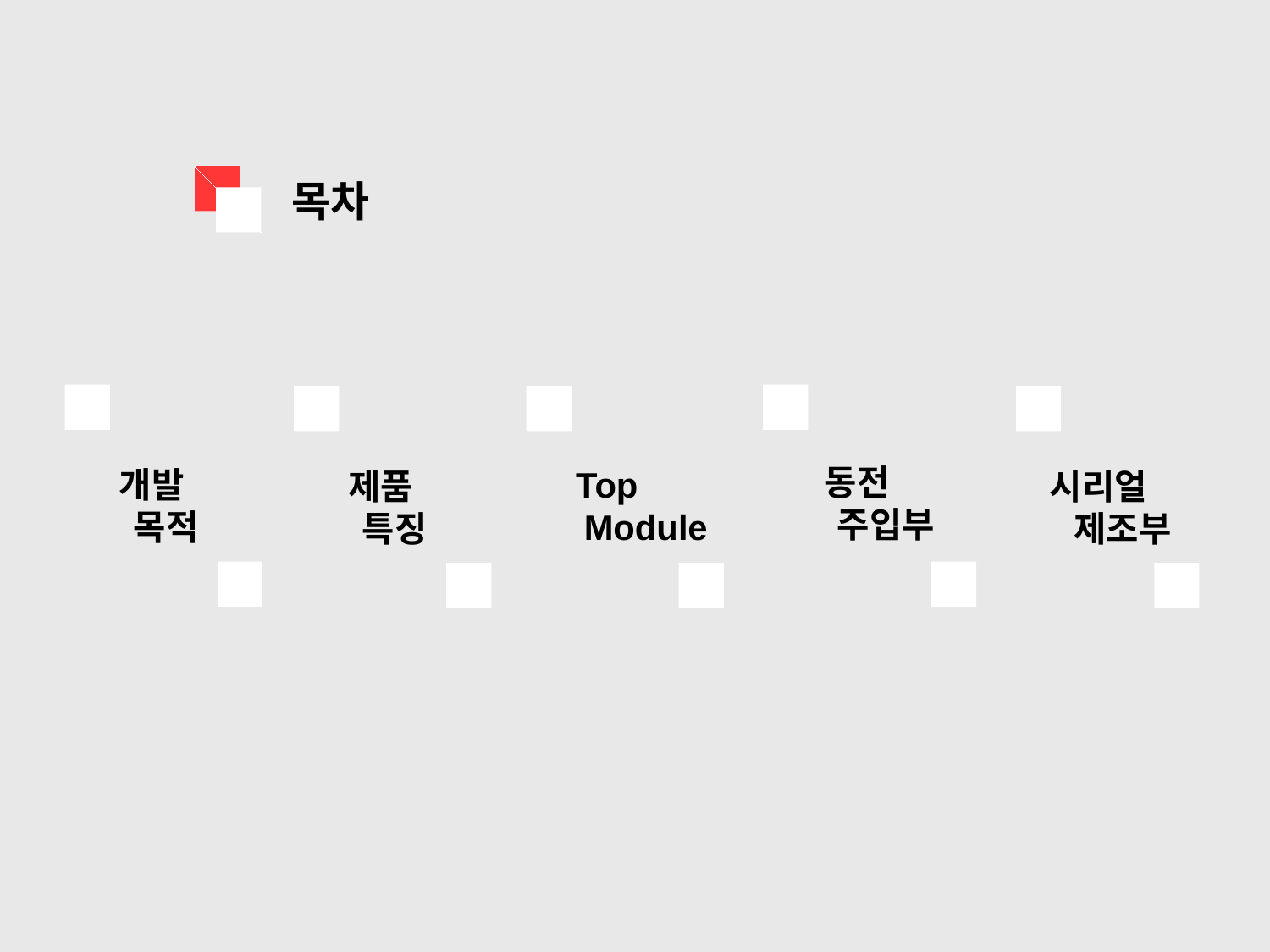

목차

동전
     주입부
개발
  목적

Top
        Module
제품
  특징

시리얼
    제조부